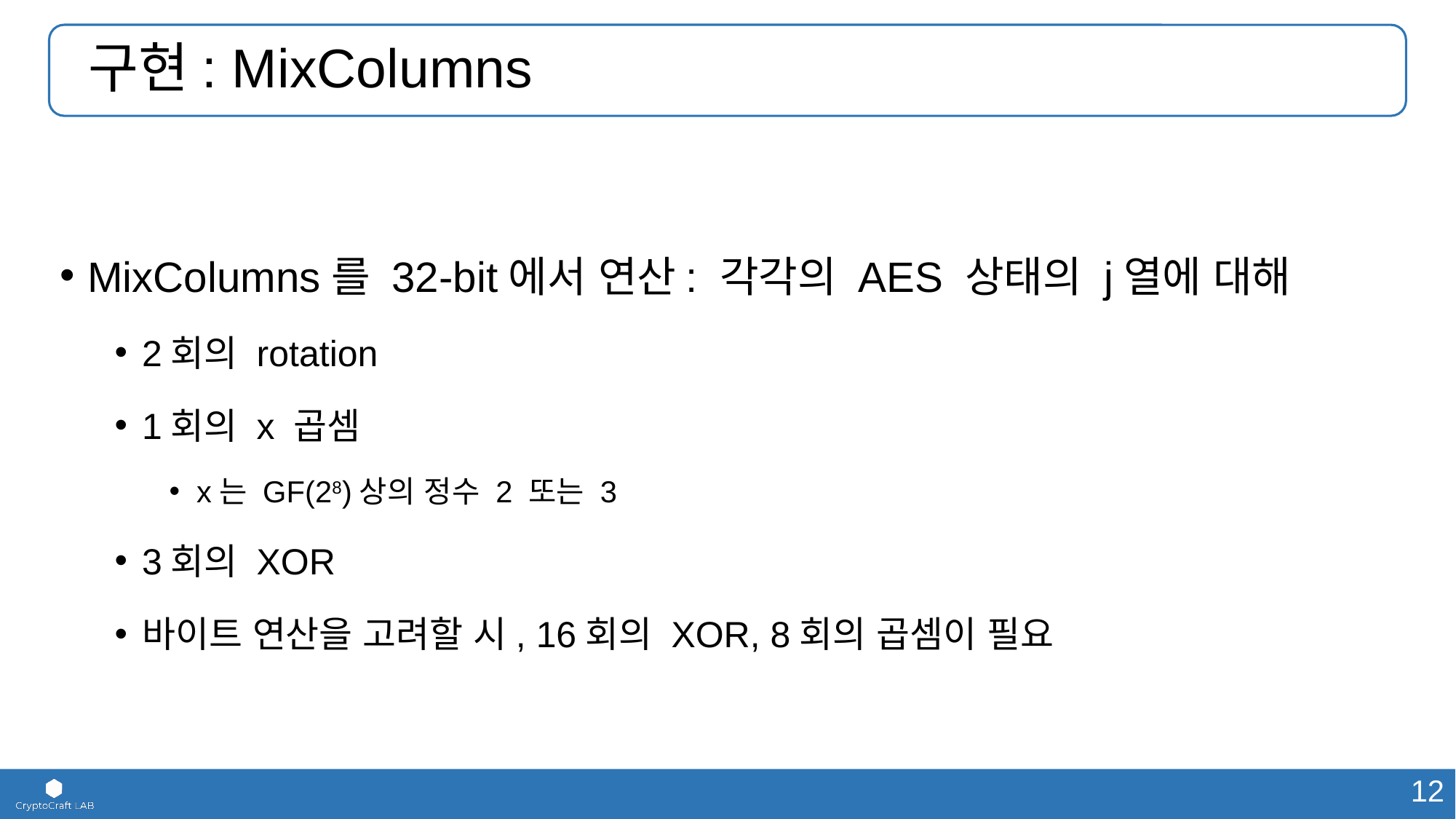

# 구현: MixColumns
MixColumns를 32-bit에서 연산: 각각의 AES 상태의 j열에 대해
2회의 rotation
1회의 x 곱셈
x는 GF(28)상의 정수 2 또는 3
3회의 XOR
바이트 연산을 고려할 시, 16회의 XOR, 8회의 곱셈이 필요